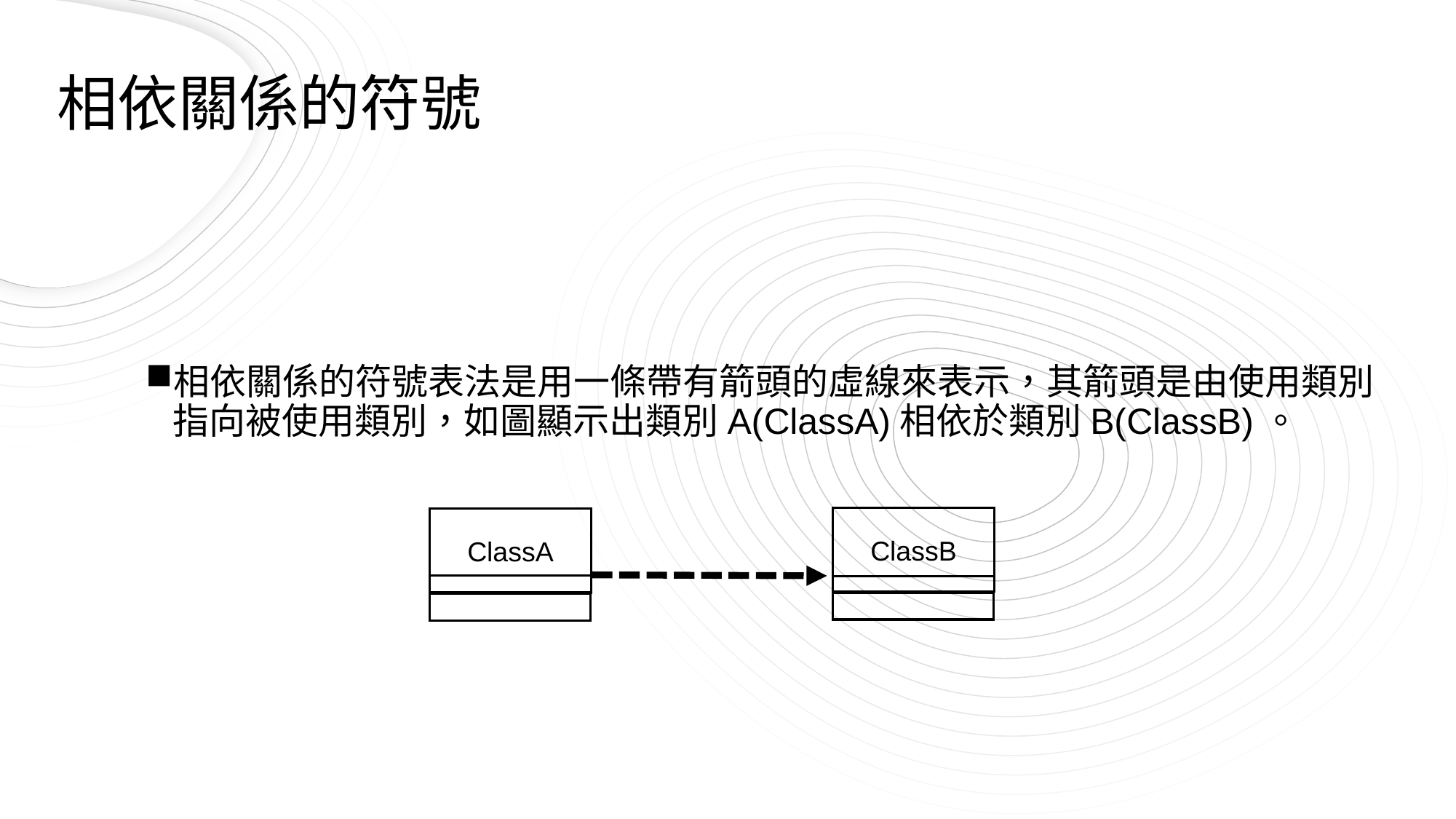

相依關係的符號
相依關係的符號表法是用一條帶有箭頭的虛線來表示，其箭頭是由使用類別指向被使用類別，如圖顯示出類別A(ClassA)相依於類別B(ClassB)。
ClassB

ClassA